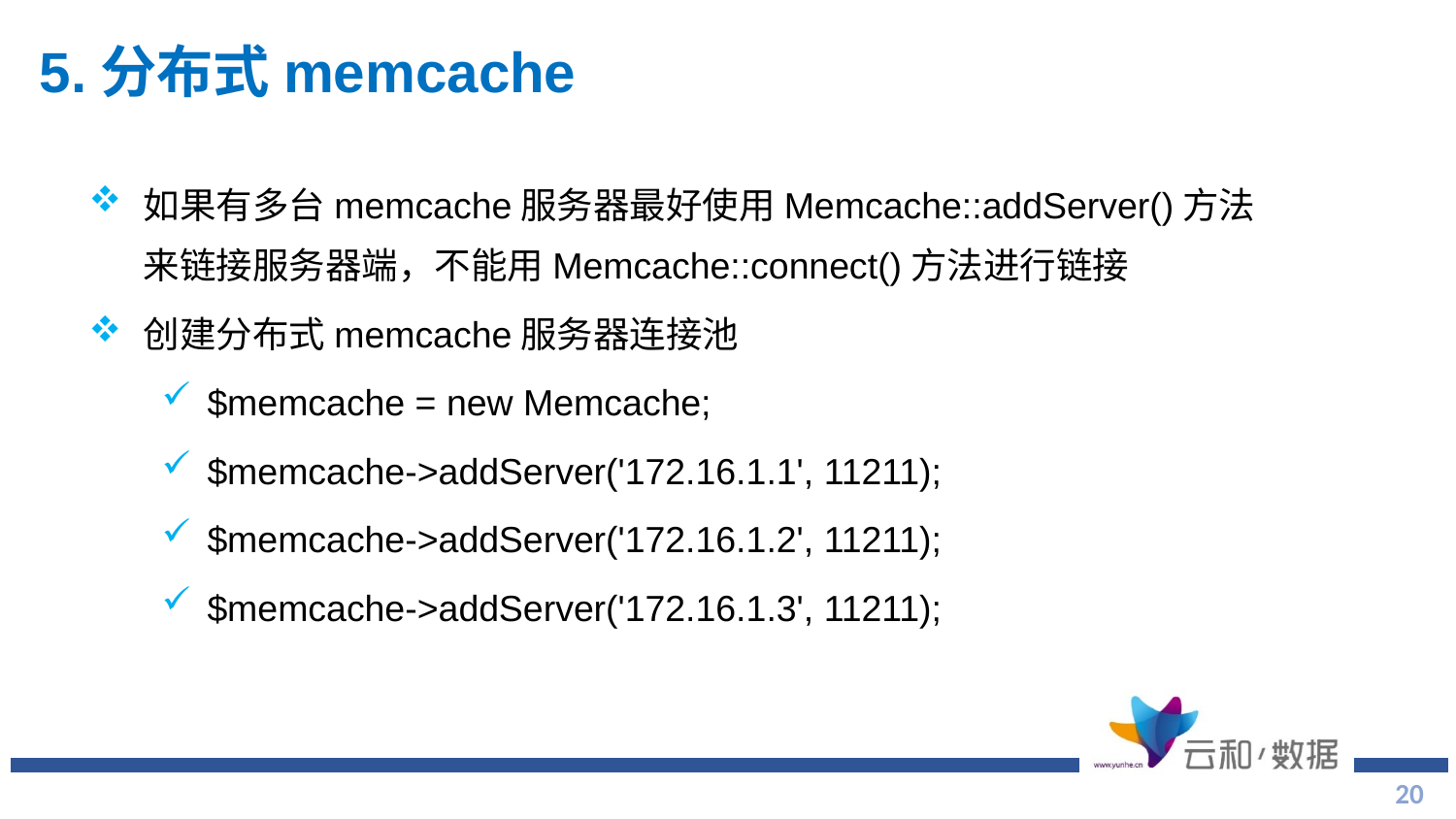

# 5.分布式memcache
如果有多台memcache服务器最好使用Memcache::addServer()方法来链接服务器端，不能用Memcache::connect()方法进行链接
创建分布式memcache服务器连接池
$memcache = new Memcache;
$memcache->addServer('172.16.1.1', 11211);
$memcache->addServer('172.16.1.2', 11211);
$memcache->addServer('172.16.1.3', 11211);

20